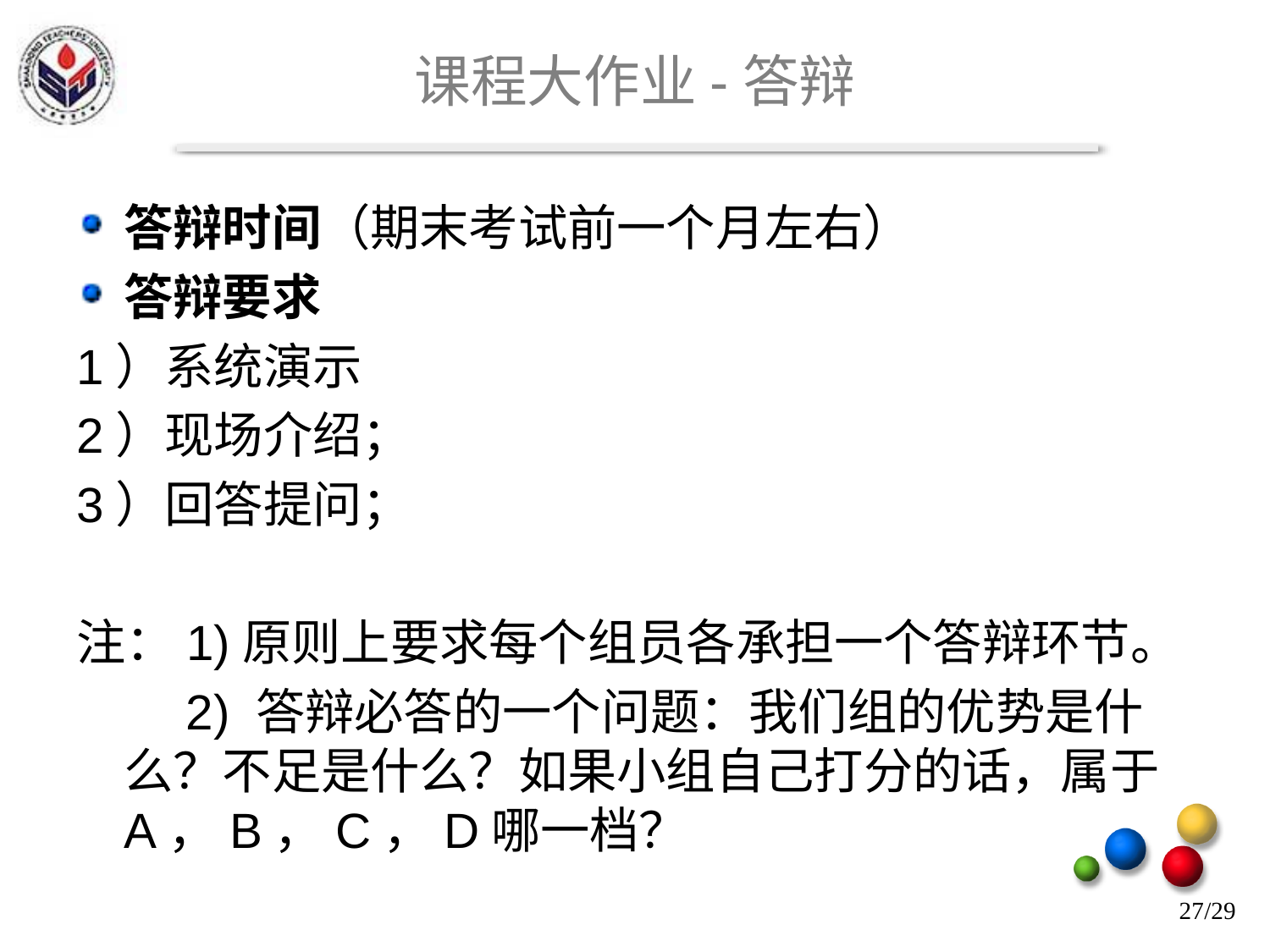

# 课程大作业-答辩
答辩时间（期末考试前一个月左右）
答辩要求
1）系统演示
2）现场介绍；
3）回答提问；

注：1)原则上要求每个组员各承担一个答辩环节。
        2) 答辩必答的一个问题：我们组的优势是什么？不足是什么？如果小组自己打分的话，属于 A，B，C，D哪一档？

27/29